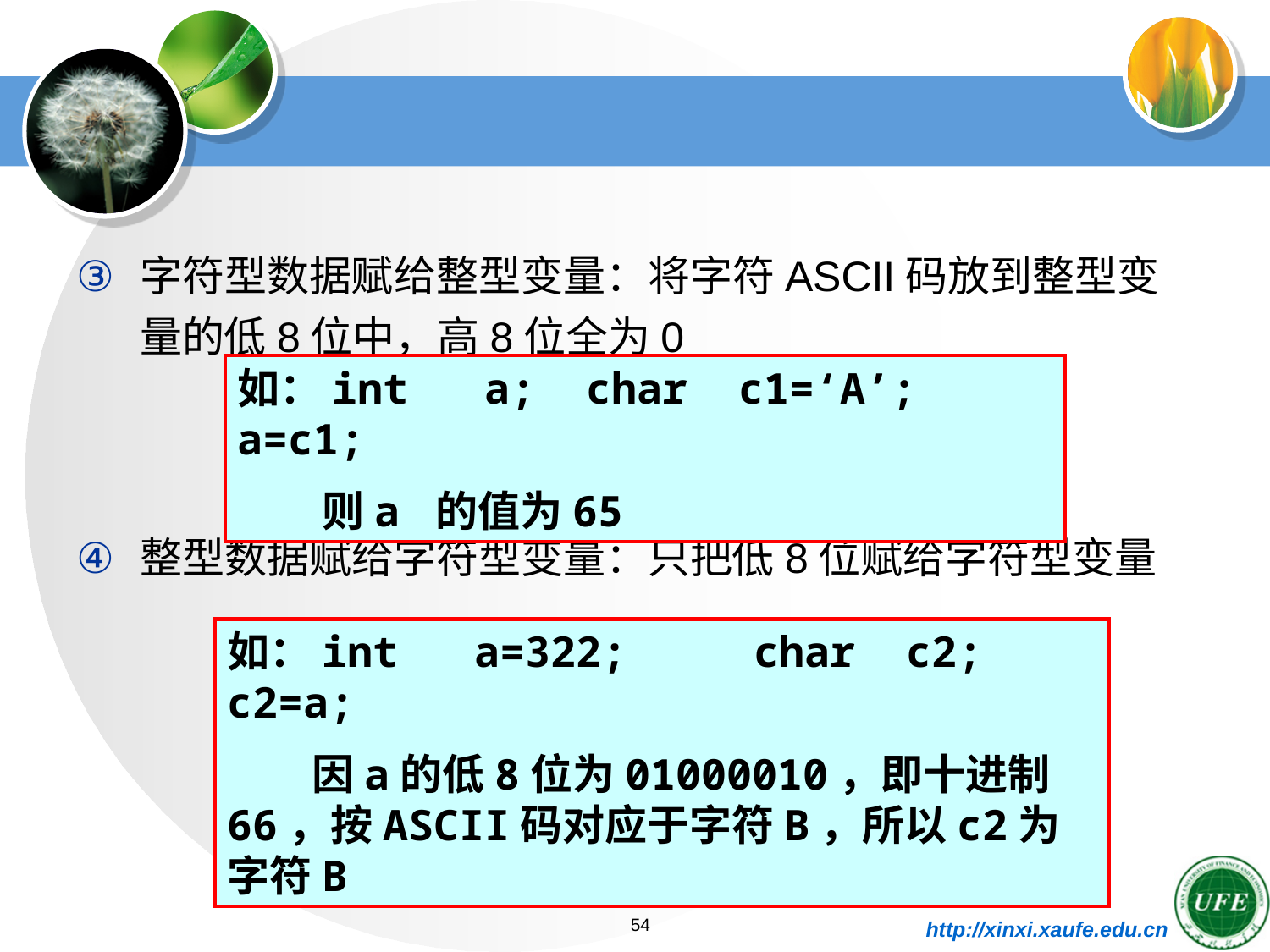

字符型数据赋给整型变量：将字符ASCII码放到整型变量的低8位中，高8位全为0

整型数据赋给字符型变量：只把低8位赋给字符型变量

如：int   a;  char  c1=‘A’;   a=c1;
　　则a 的值为65
如：int   a=322;     char  c2;   c2=a;
　　因a的低8位为01000010，即十进制66，按ASCII码对应于字符B，所以c2为字符B
54
http://xinxi.xaufe.edu.cn